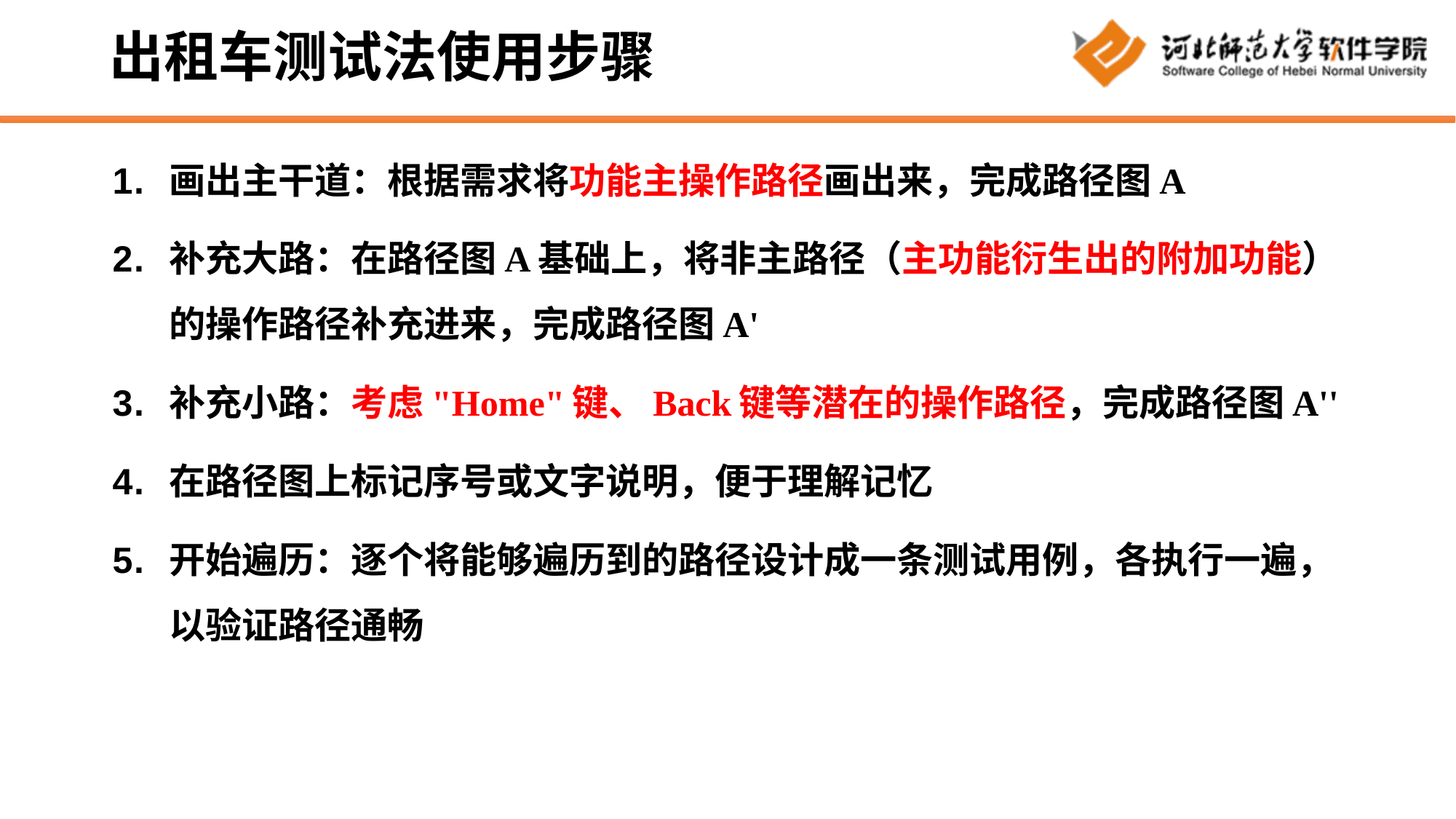

# 出租车测试法使用步骤
画出主干道：根据需求将功能主操作路径画出来，完成路径图A
补充大路：在路径图A基础上，将非主路径（主功能衍生出的附加功能）的操作路径补充进来，完成路径图A'
补充小路：考虑"Home"键、Back键等潜在的操作路径，完成路径图A''
在路径图上标记序号或文字说明，便于理解记忆
开始遍历：逐个将能够遍历到的路径设计成一条测试用例，各执行一遍，以验证路径通畅